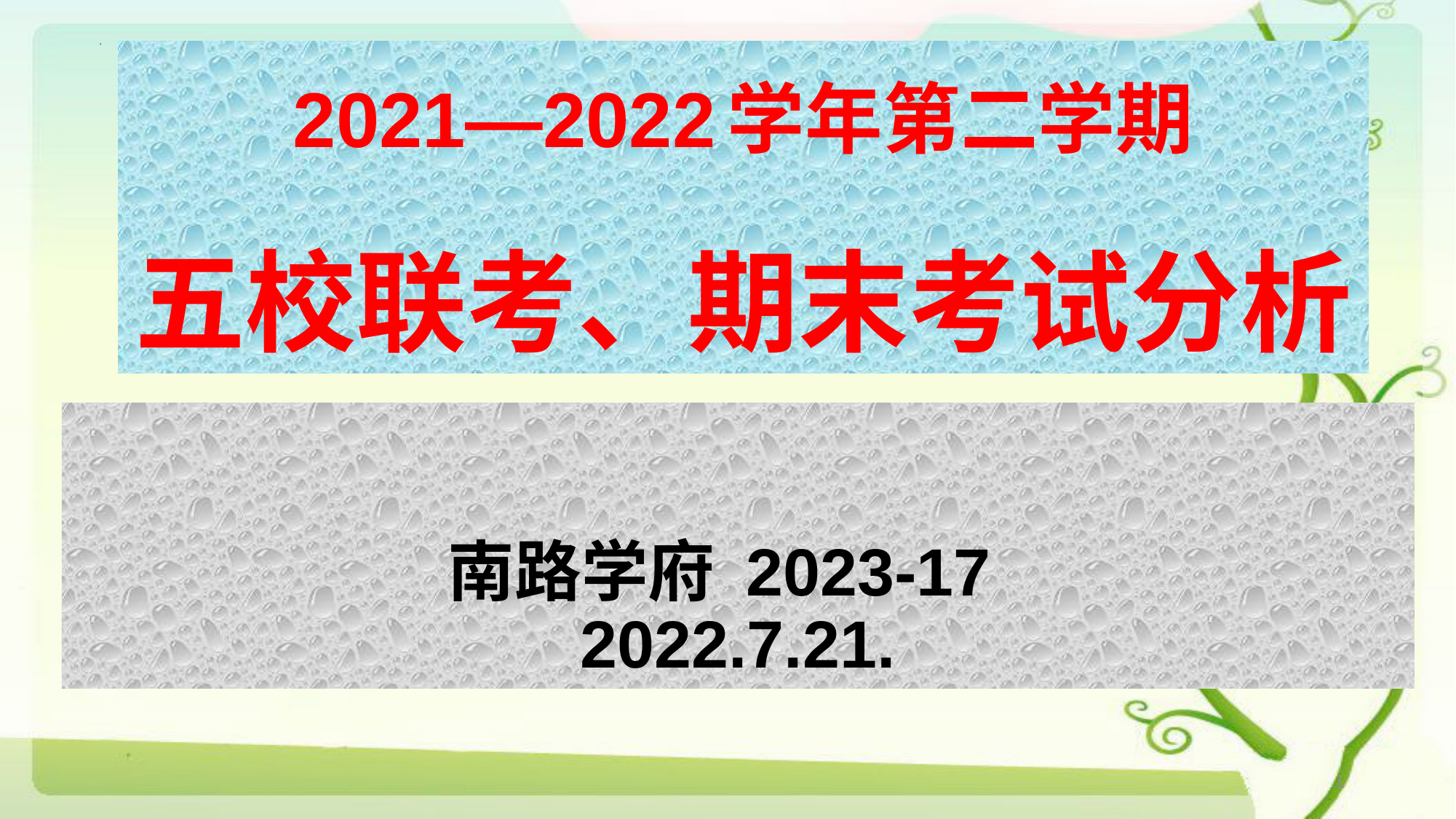

2021—2022学年第二学期

五校联考、期末考试分析
# 南路学府 2023-17 2022.7.21.
1